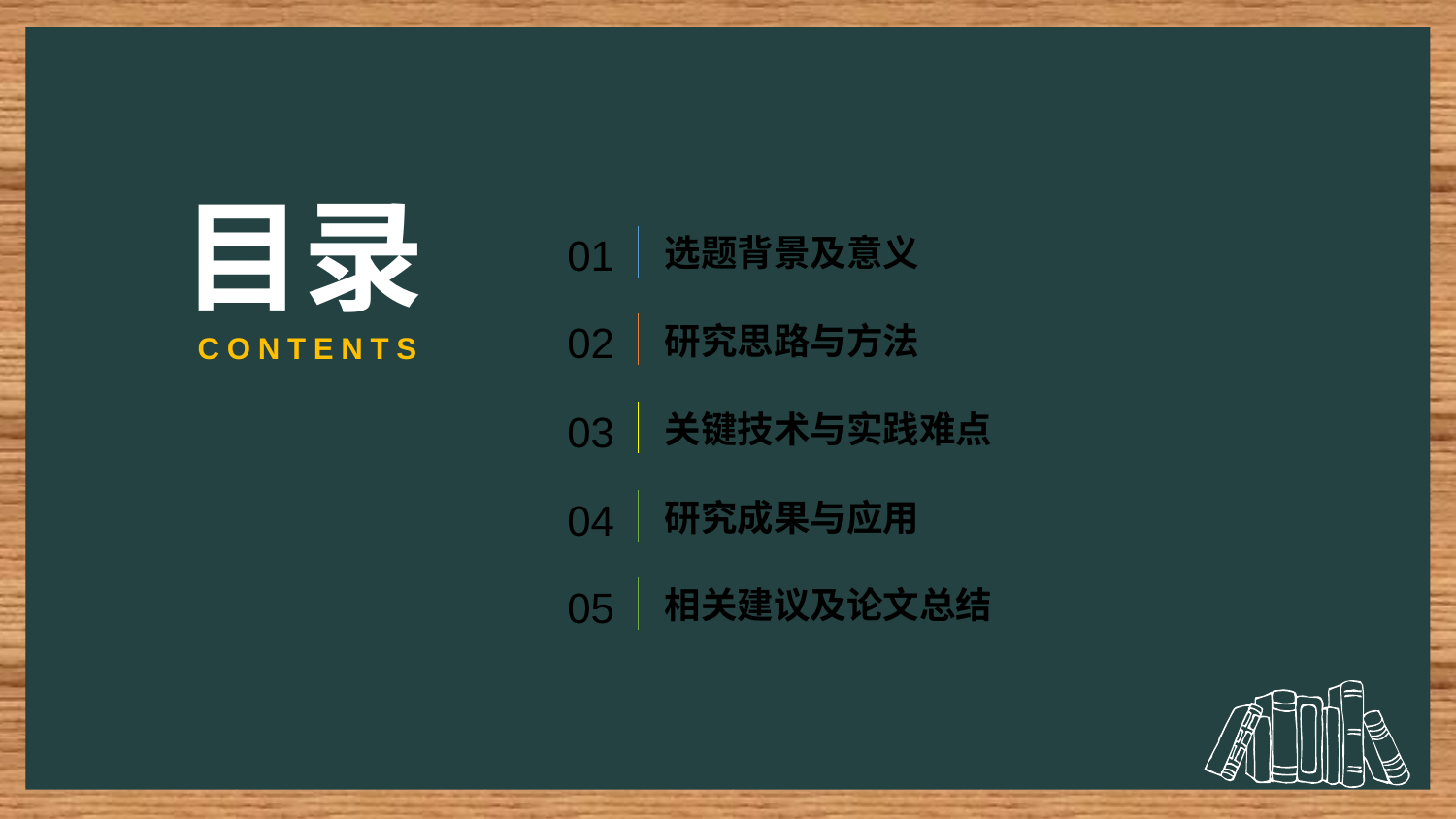

目录
01
选题背景及意义
02
研究思路与方法
CONTENTS
03
关键技术与实践难点
04
研究成果与应用
05
相关建议及论文总结